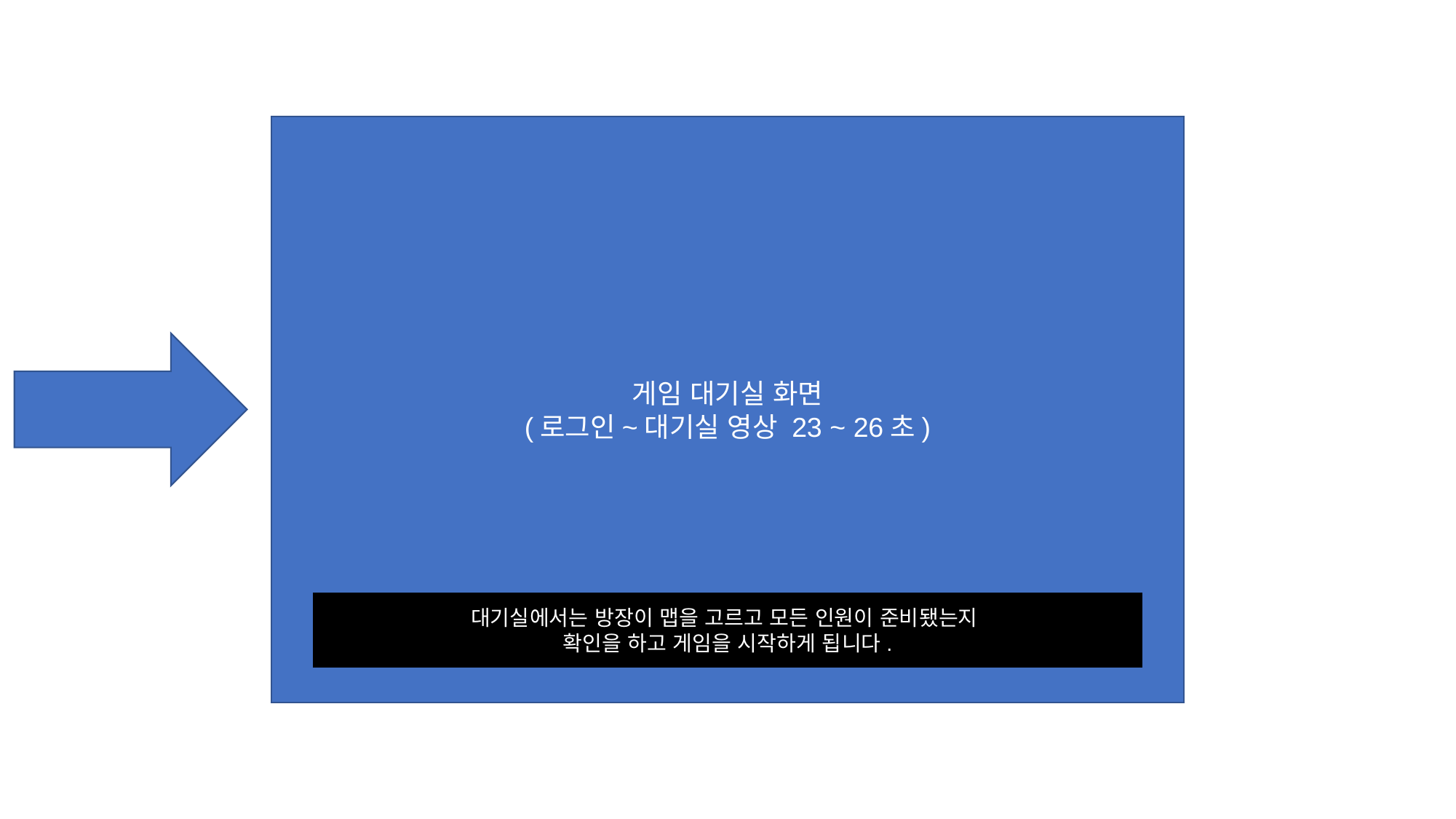

게임 대기실 화면
(로그인~대기실 영상 23 ~ 26초)

대기실에서는 방장이 맵을 고르고 모든 인원이 준비됐는지
확인을 하고 게임을 시작하게 됩니다.